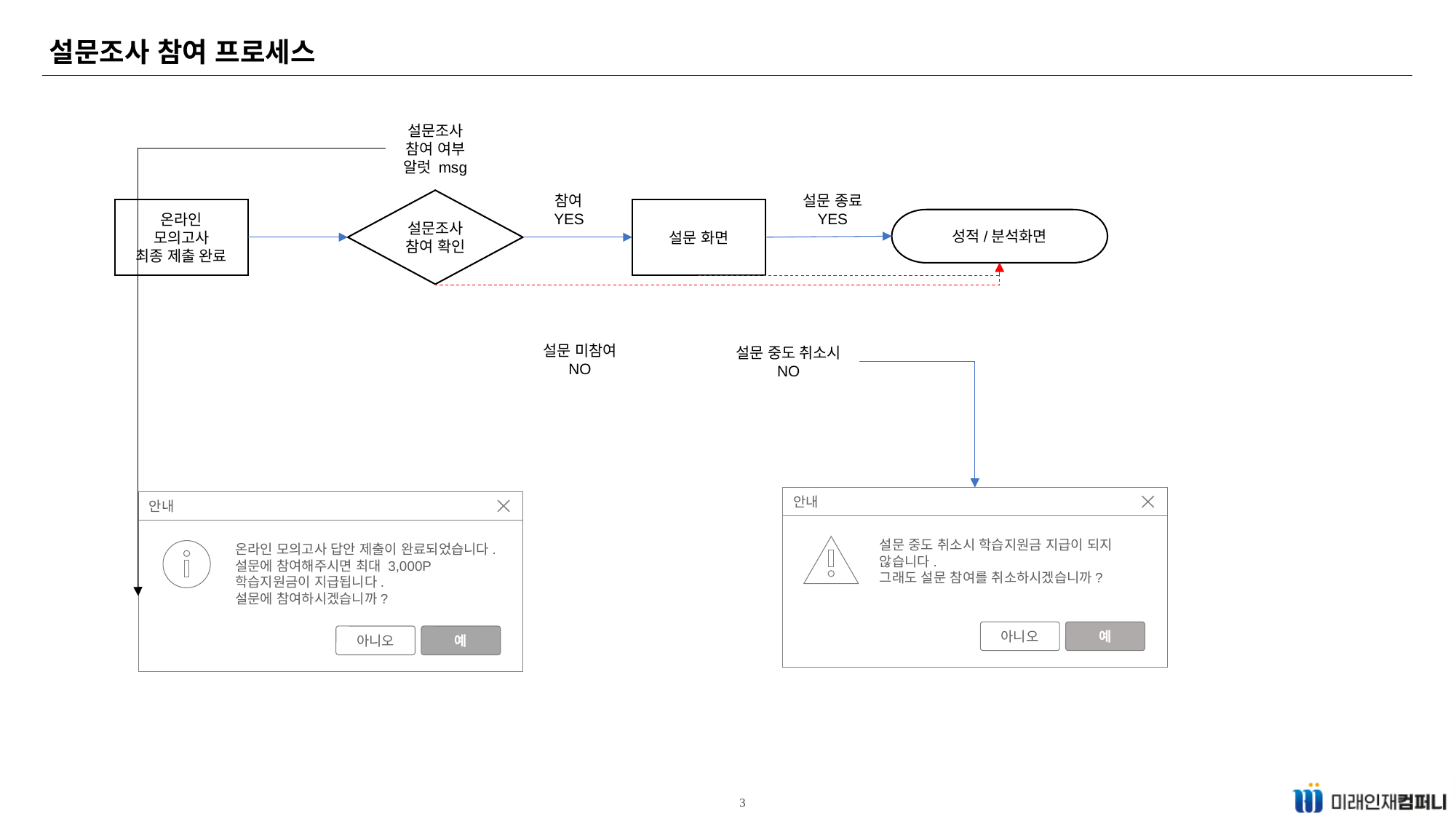

# 설문조사 참여 프로세스
설문조사
참여 여부 알럿 msg
참여
YES
설문 종료 YES

설문 화면
온라인
모의고사
최종 제출 완료
성적/분석화면
설문조사
참여 확인
설문 미참여
NO
설문 중도 취소시
NO
안내

설문 중도 취소시 학습지원금 지급이 되지 않습니다.
그래도 설문 참여를 취소하시겠습니까?

Abort
아니오
예
안내

온라인 모의고사 답안 제출이 완료되었습니다.
설문에 참여해주시면 최대 3,000P 학습지원금이 지급됩니다.
설문에 참여하시겠습니까?

아니오
예
3